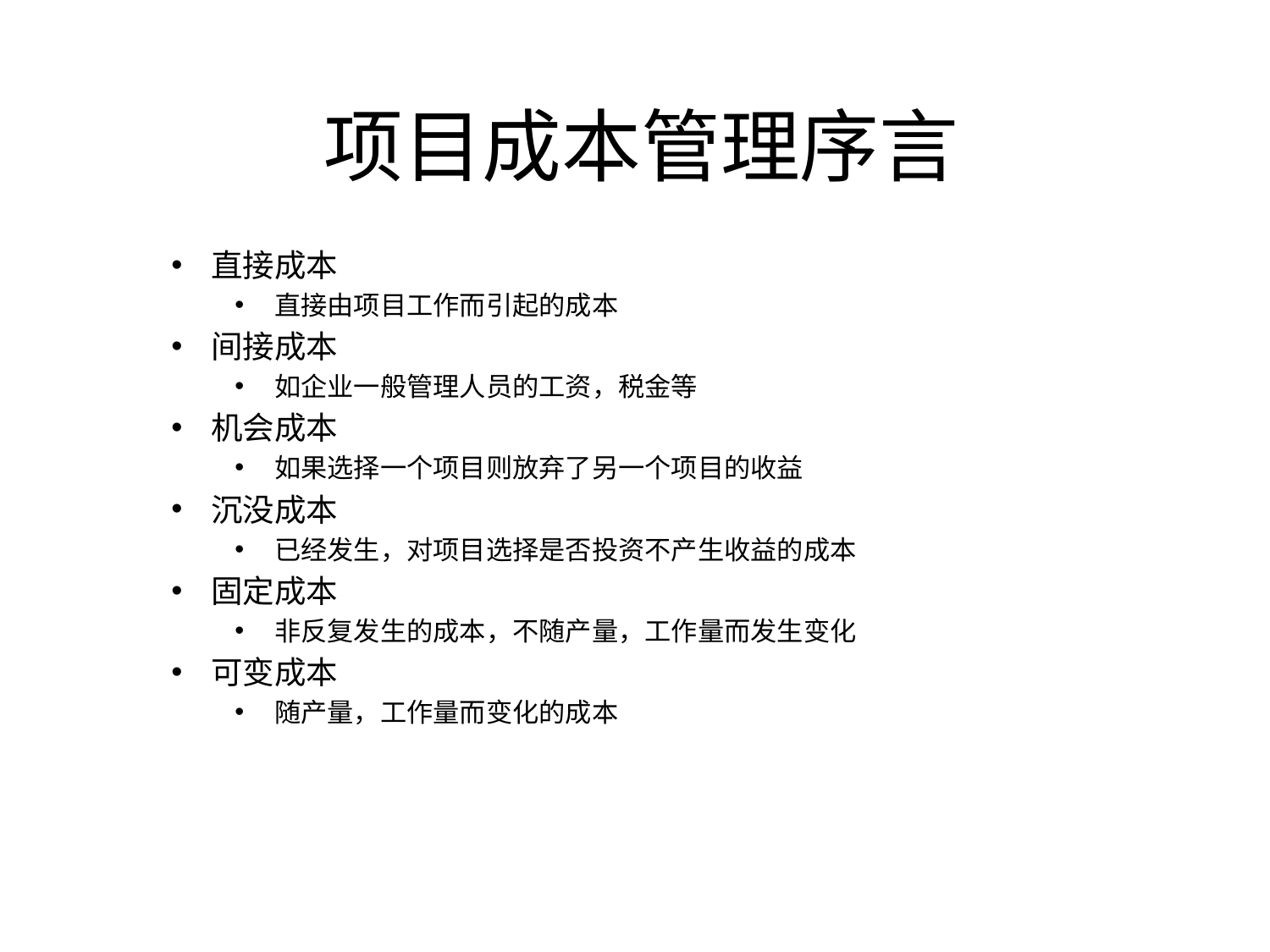

# 项目成本管理序言
直接成本
直接由项目工作而引起的成本
间接成本
如企业一般管理人员的工资，税金等
机会成本
如果选择一个项目则放弃了另一个项目的收益
沉没成本
已经发生，对项目选择是否投资不产生收益的成本
固定成本
非反复发生的成本，不随产量，工作量而发生变化
可变成本
随产量，工作量而变化的成本